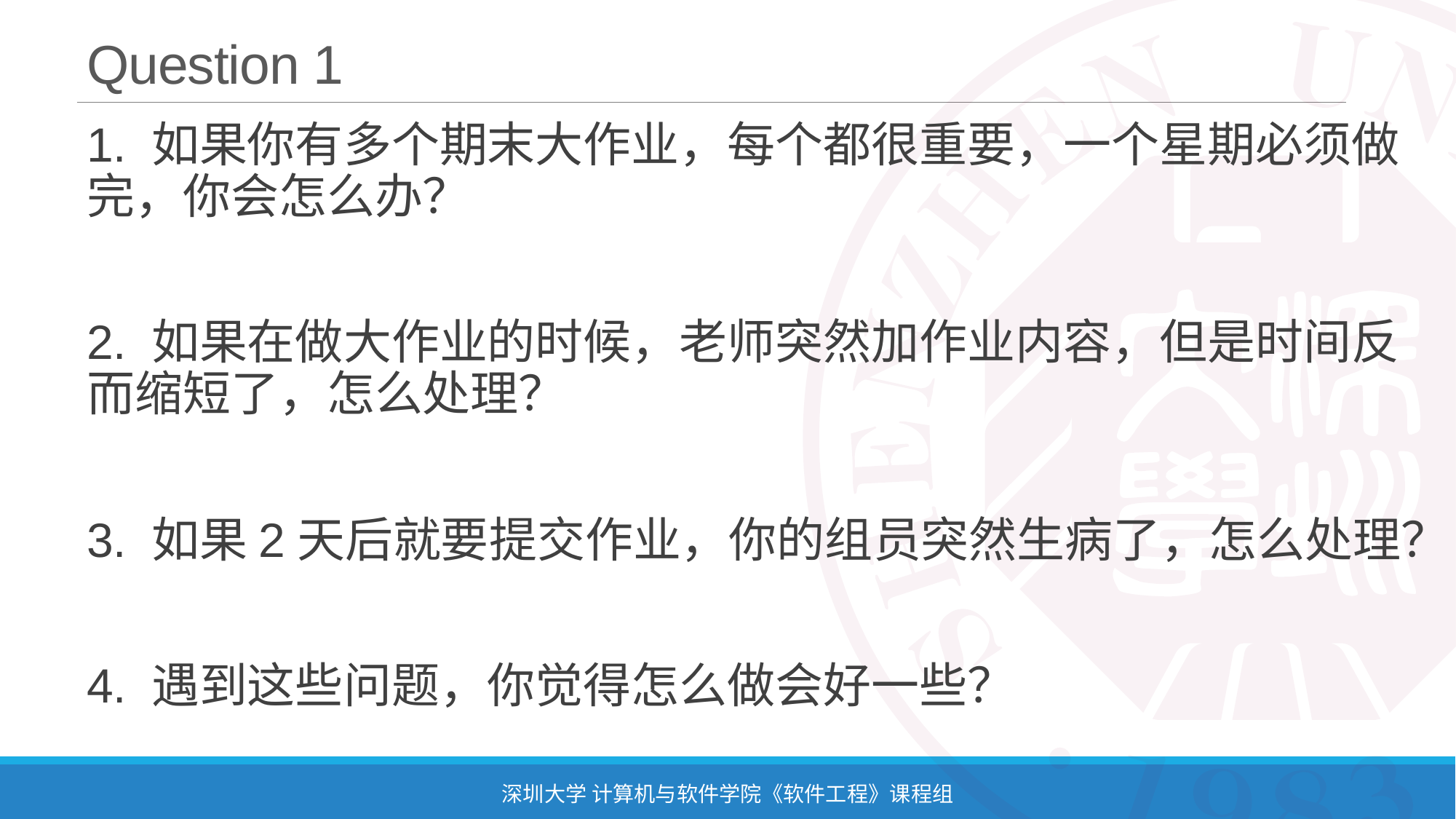

# Question 1
1. 如果你有多个期末大作业，每个都很重要，一个星期必须做完，你会怎么办？

2. 如果在做大作业的时候，老师突然加作业内容，但是时间反而缩短了，怎么处理？

3. 如果2天后就要提交作业，你的组员突然生病了，怎么处理？

4. 遇到这些问题，你觉得怎么做会好一些？

深圳大学 计算机与软件学院《软件工程》课程组
7